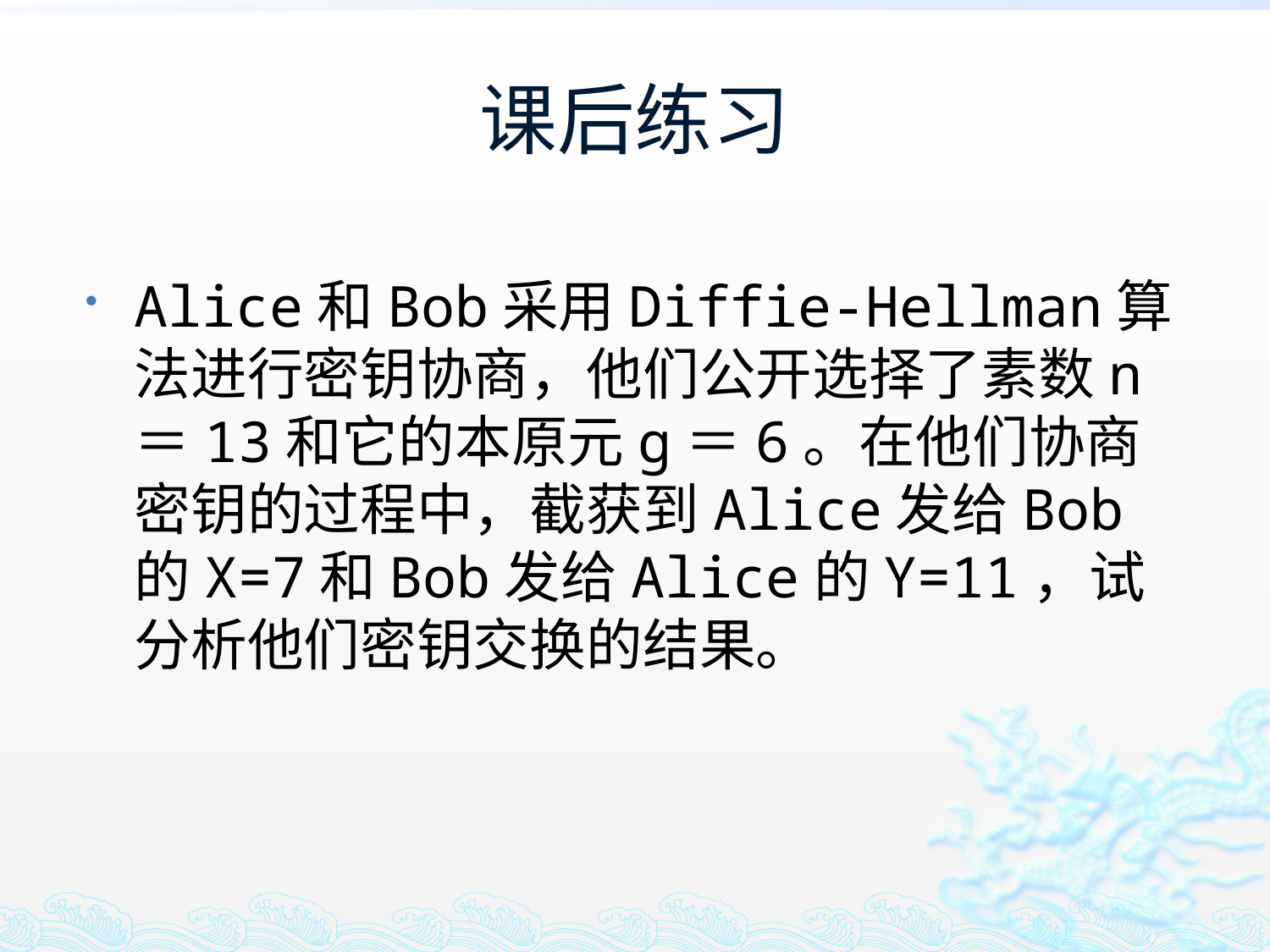

# 课后练习
Alice和Bob采用Diffie-Hellman算法进行密钥协商，他们公开选择了素数n＝13和它的本原元g＝6。在他们协商密钥的过程中，截获到Alice发给Bob的X=7和Bob发给Alice的Y=11，试分析他们密钥交换的结果。